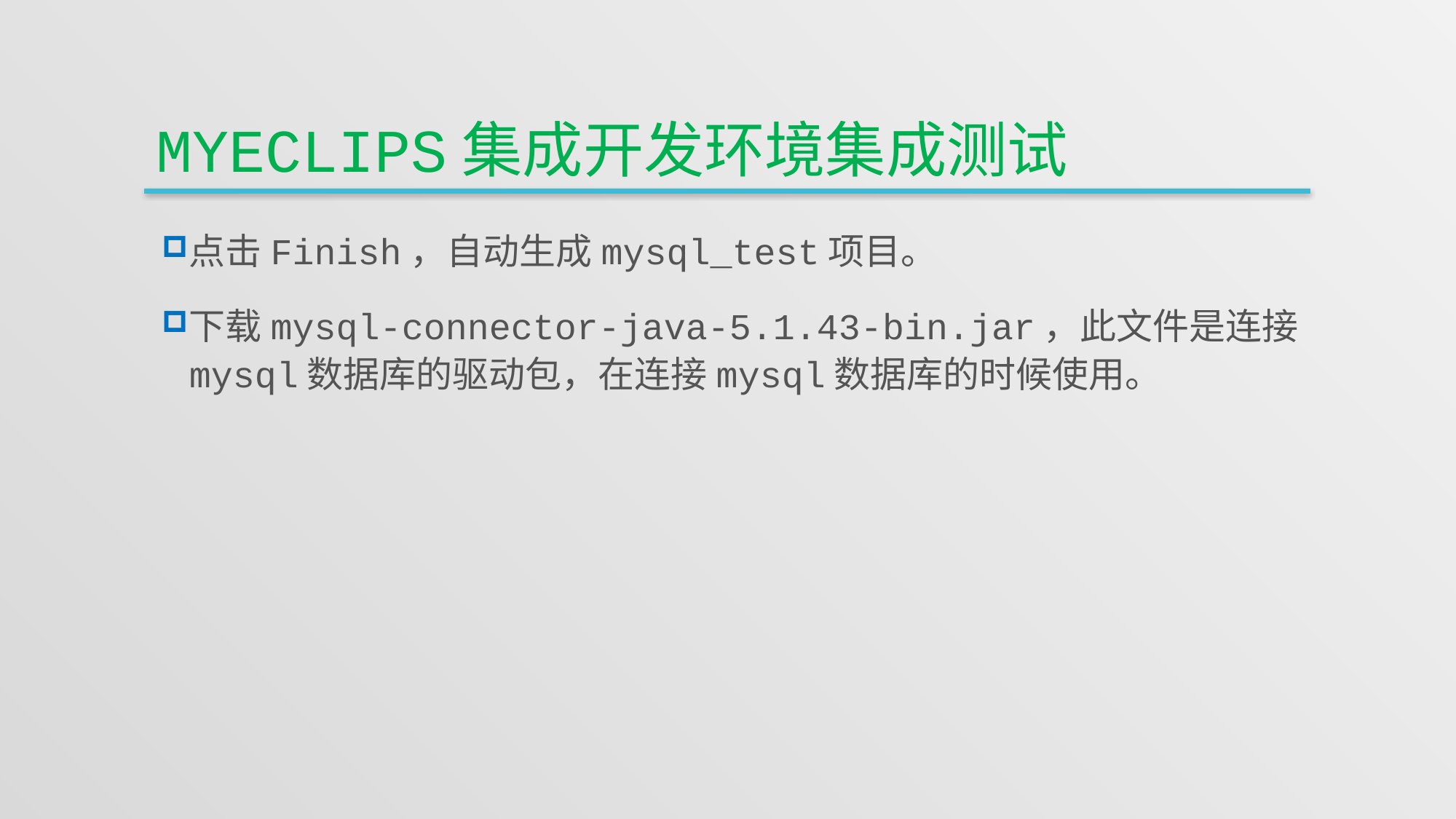

# Myeclips集成开发环境集成测试
点击Finish，自动生成mysql_test项目。
下载mysql-connector-java-5.1.43-bin.jar，此文件是连接mysql数据库的驱动包，在连接mysql数据库的时候使用。